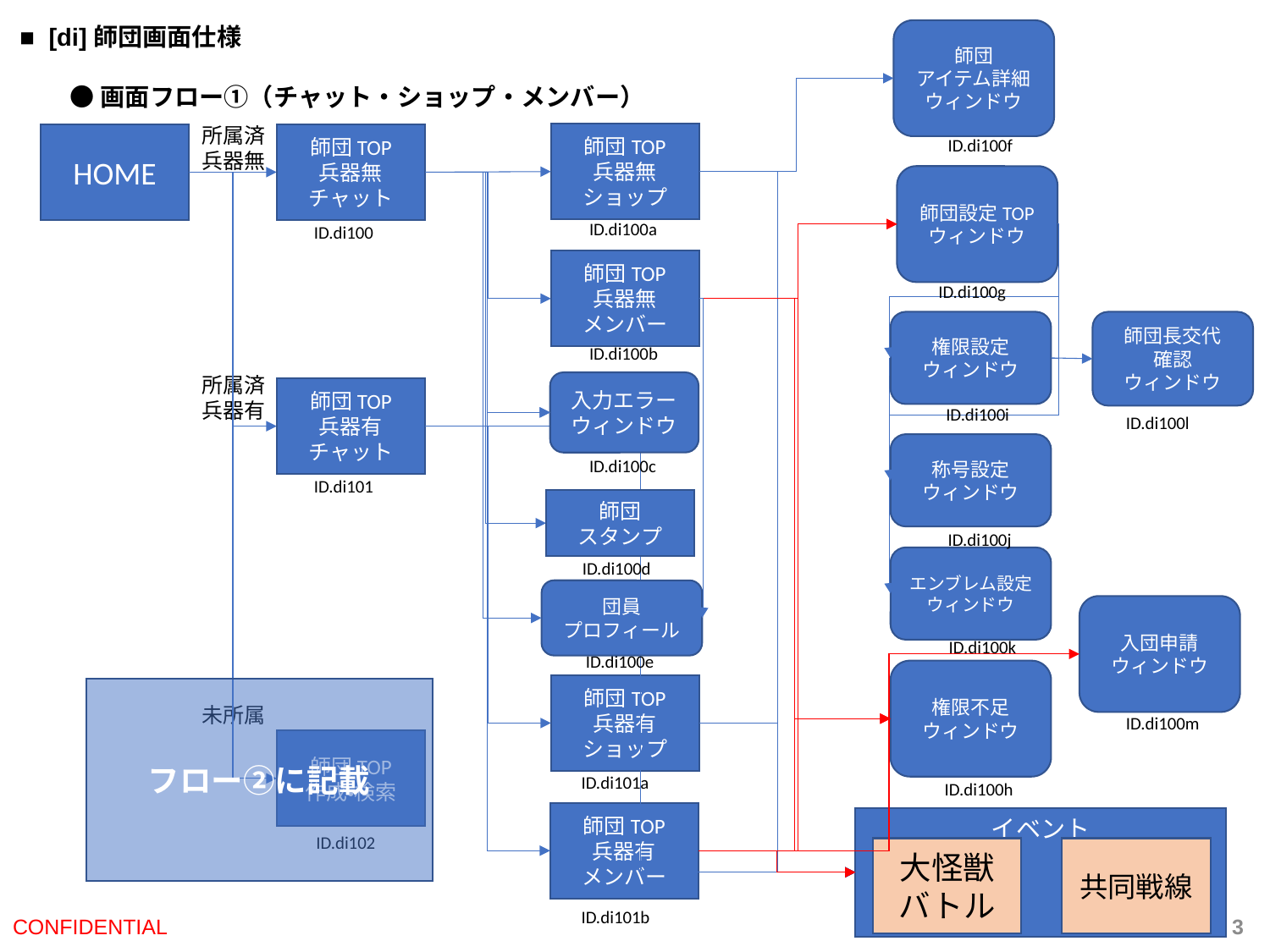

■  [di]師団画面仕様
師団
アイテム詳細ウィンドウ
●画面フロー①（チャット・ショップ・メンバー）
所属済
兵器無
師団TOP
兵器無
ショップ
師団TOP
兵器無
チャット
HOME
ID.di100f
師団設定TOP
ウィンドウ
ID.di100a
ID.di100
師団TOP
兵器無
メンバー
ID.di100g
権限設定
ウィンドウ
師団長交代
確認
ウィンドウ
ID.di100b
所属済
兵器有
入力エラー
ウィンドウ
師団TOP
兵器有
チャット
ID.di100i
ID.di100l
称号設定
ウィンドウ
ID.di100c
ID.di101
師団
スタンプ
ID.di100j
エンブレム設定
ウィンドウ
ID.di100d
団員
プロフィール
入団申請
ウィンドウ
ID.di100k
ID.di100e
権限不足
ウィンドウ
師団TOP
兵器有
ショップ
フロー②に記載
未所属
ID.di100m
師団TOP
作成・検索
ID.di101a
ID.di100h
師団TOP
兵器有
メンバー
イベント

ID.di102
共同戦線
大怪獣バトル
ID.di101b
CONFIDENTIAL
3